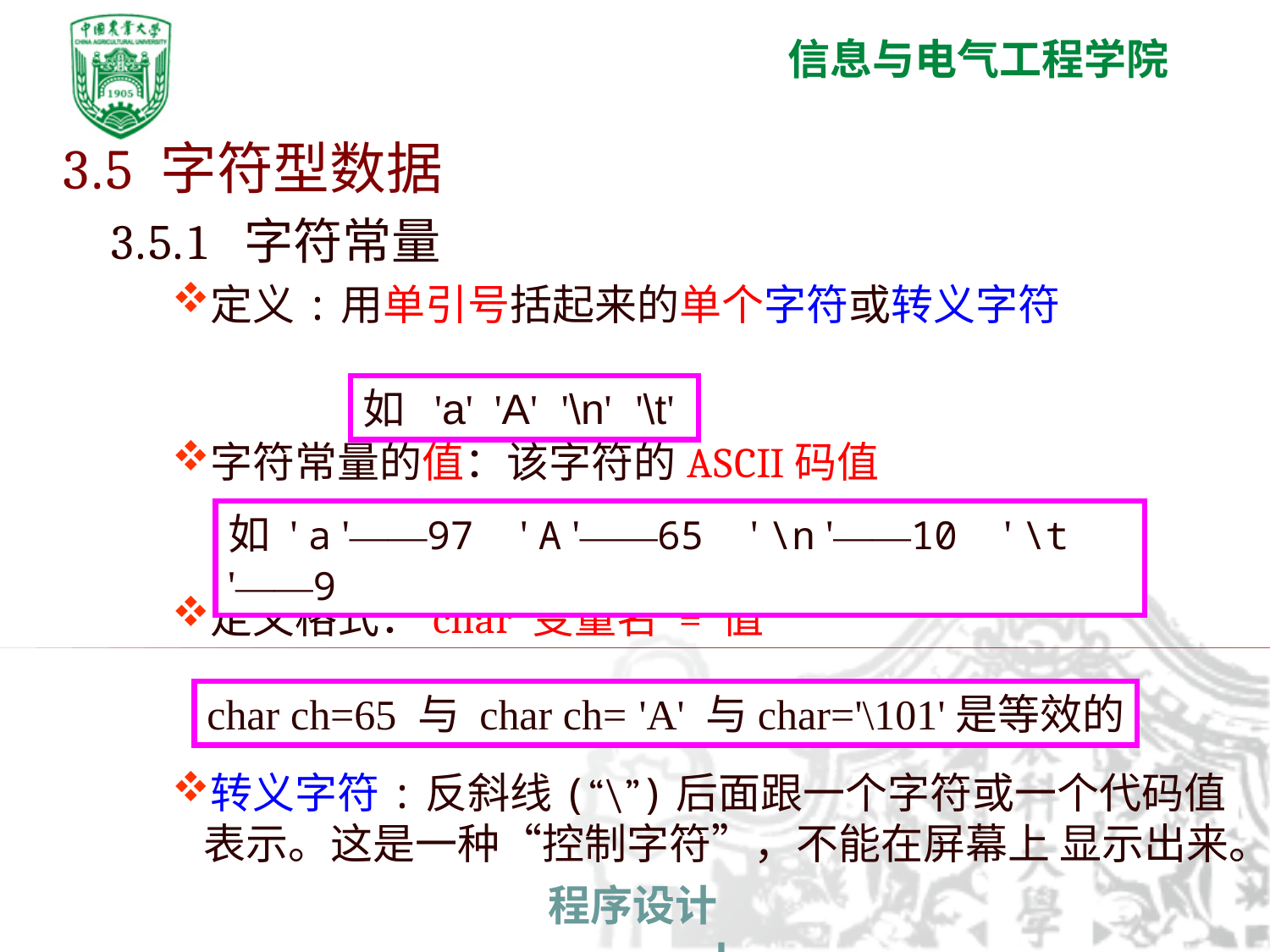

3.5 字符型数据
3.5.1  字符常量
定义:用单引号括起来的单个字符或转义字符

字符常量的值：该字符的ASCII码值

定义格式：char 变量名 = 值

转义字符:反斜线(“\”)后面跟一个字符或一个代码值表示。这是一种“控制字符”，不能在屏幕上 显示出来。

如  'a'  'A'  '\n'  '\t'
如 ' a '——97  ' A '——65  ' \n '——10  ' \t '——9
char ch=65 与 char ch= 'A' 与char='\101'是等效的